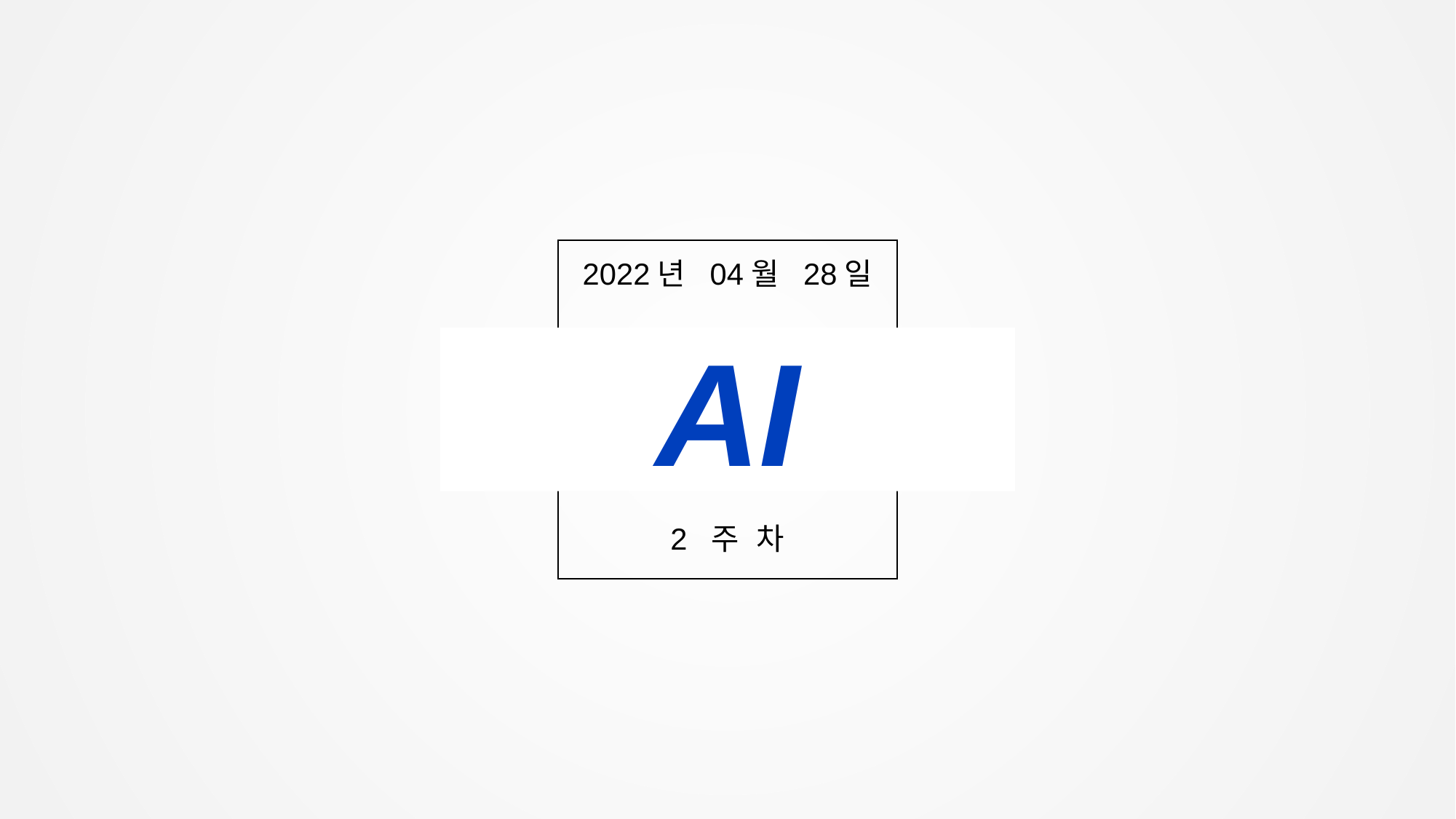

2022년  04월  28일
AI

2  주  차